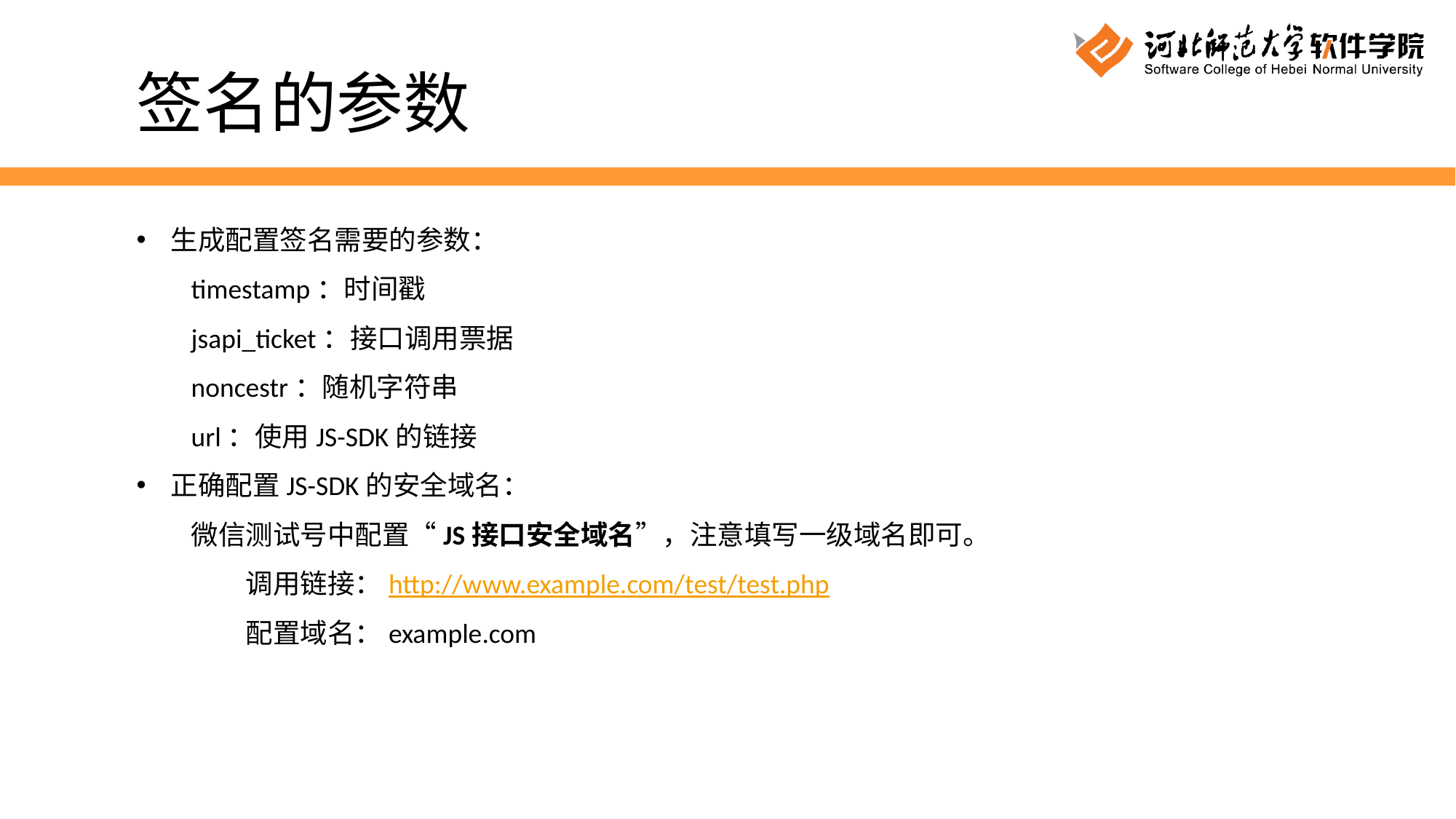

签名的参数
生成配置签名需要的参数：
timestamp：时间戳
jsapi_ticket：接口调用票据
noncestr：随机字符串
url：使用JS-SDK的链接
正确配置JS-SDK的安全域名：
微信测试号中配置“JS接口安全域名”，注意填写一级域名即可。
调用链接：http://www.example.com/test/test.php
配置域名：example.com